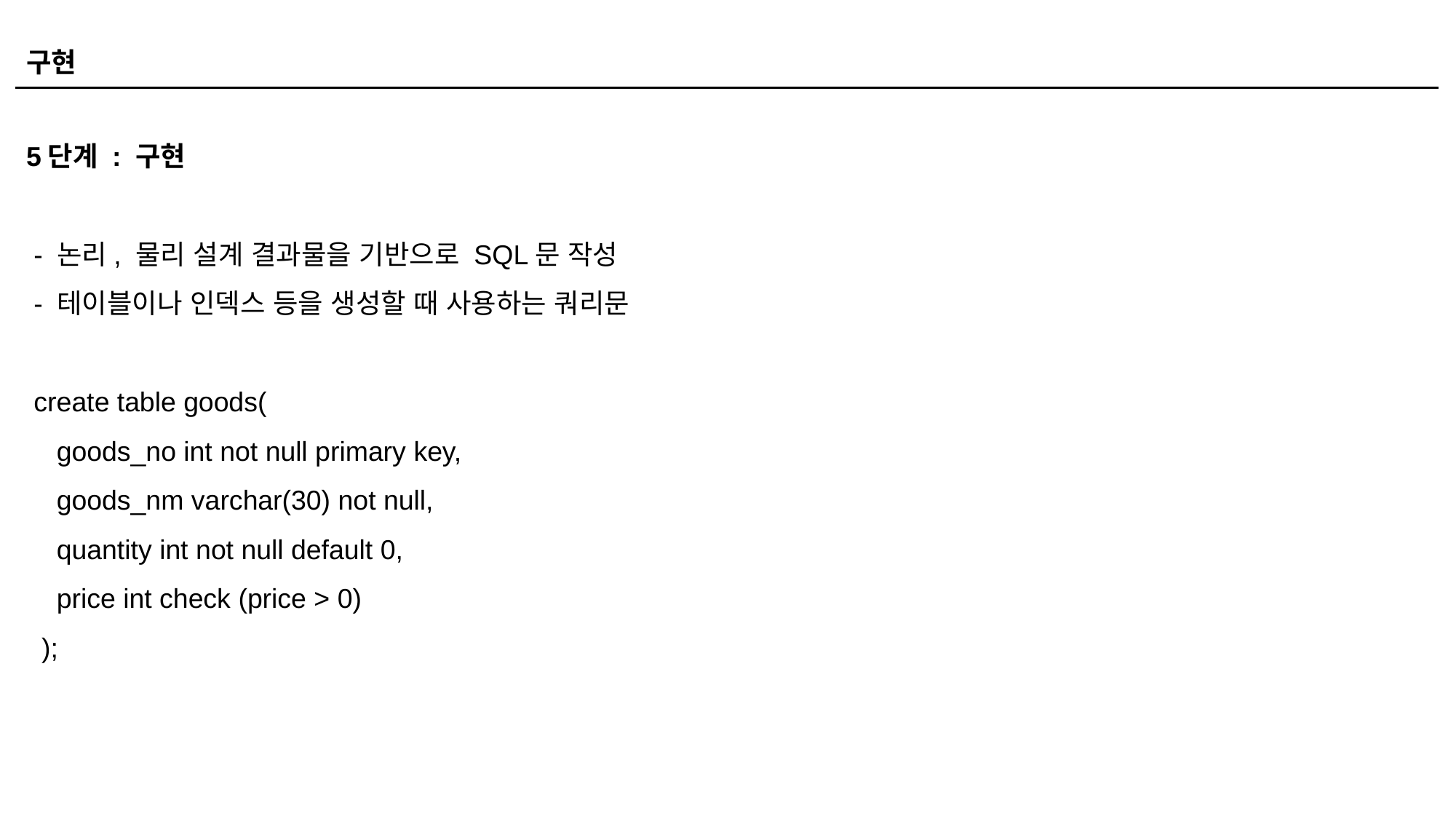

구현
5단계 : 구현

 - 논리, 물리 설계 결과물을 기반으로 SQL문 작성
 - 테이블이나 인덱스 등을 생성할 때 사용하는 쿼리문

 create table goods(
    goods_no int not null primary key,
    goods_nm varchar(30) not null,
    quantity int not null default 0,
    price int check (price > 0)
  );